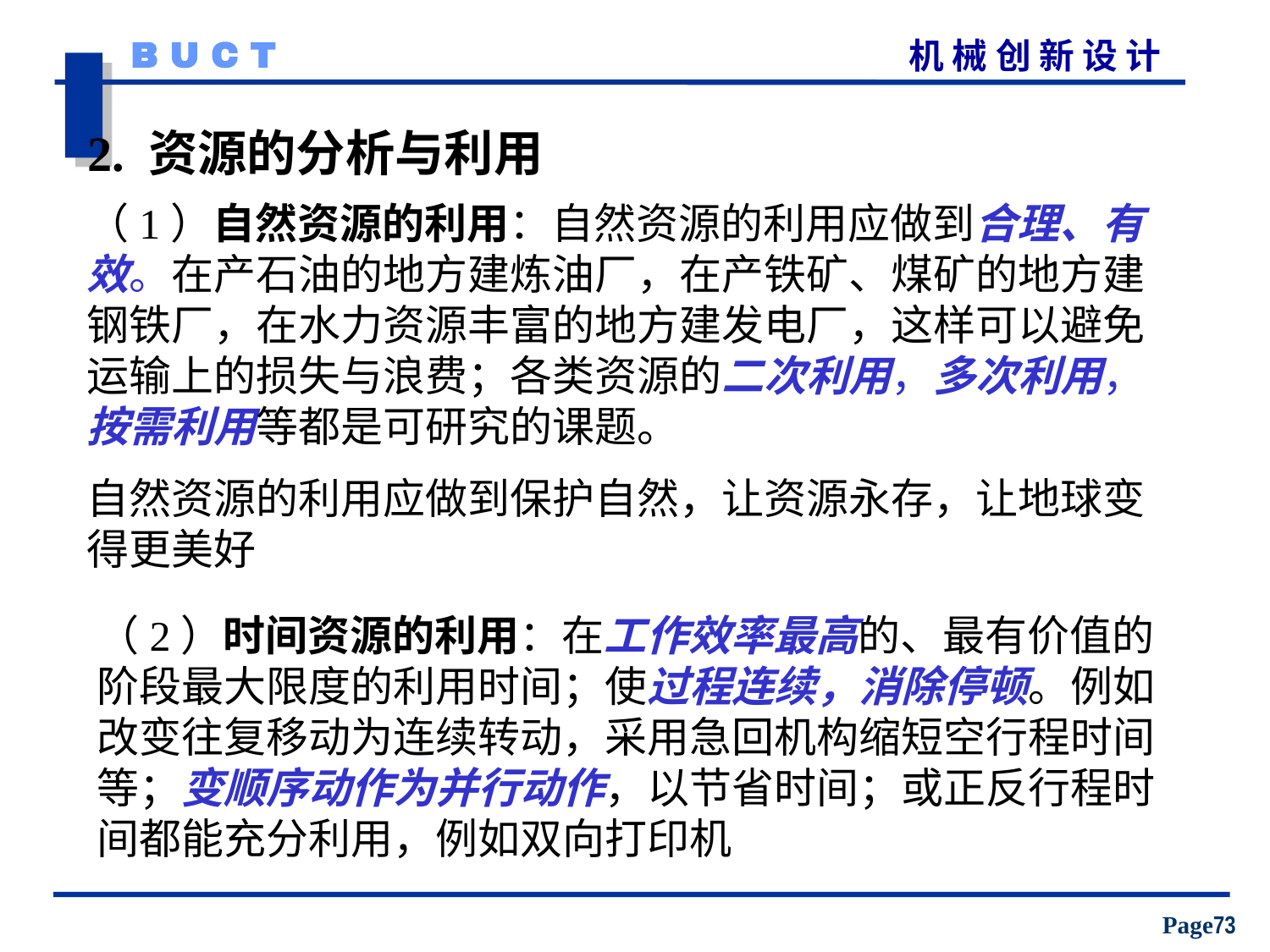

2. 资源的分析与利用
（1）自然资源的利用：自然资源的利用应做到合理、有效。在产石油的地方建炼油厂，在产铁矿、煤矿的地方建钢铁厂，在水力资源丰富的地方建发电厂，这样可以避免运输上的损失与浪费；各类资源的二次利用，多次利用，按需利用等都是可研究的课题。
自然资源的利用应做到保护自然，让资源永存，让地球变得更美好
（2）时间资源的利用：在工作效率最高的、最有价值的阶段最大限度的利用时间；使过程连续，消除停顿。例如改变往复移动为连续转动，采用急回机构缩短空行程时间等；变顺序动作为并行动作，以节省时间；或正反行程时间都能充分利用，例如双向打印机
Page73